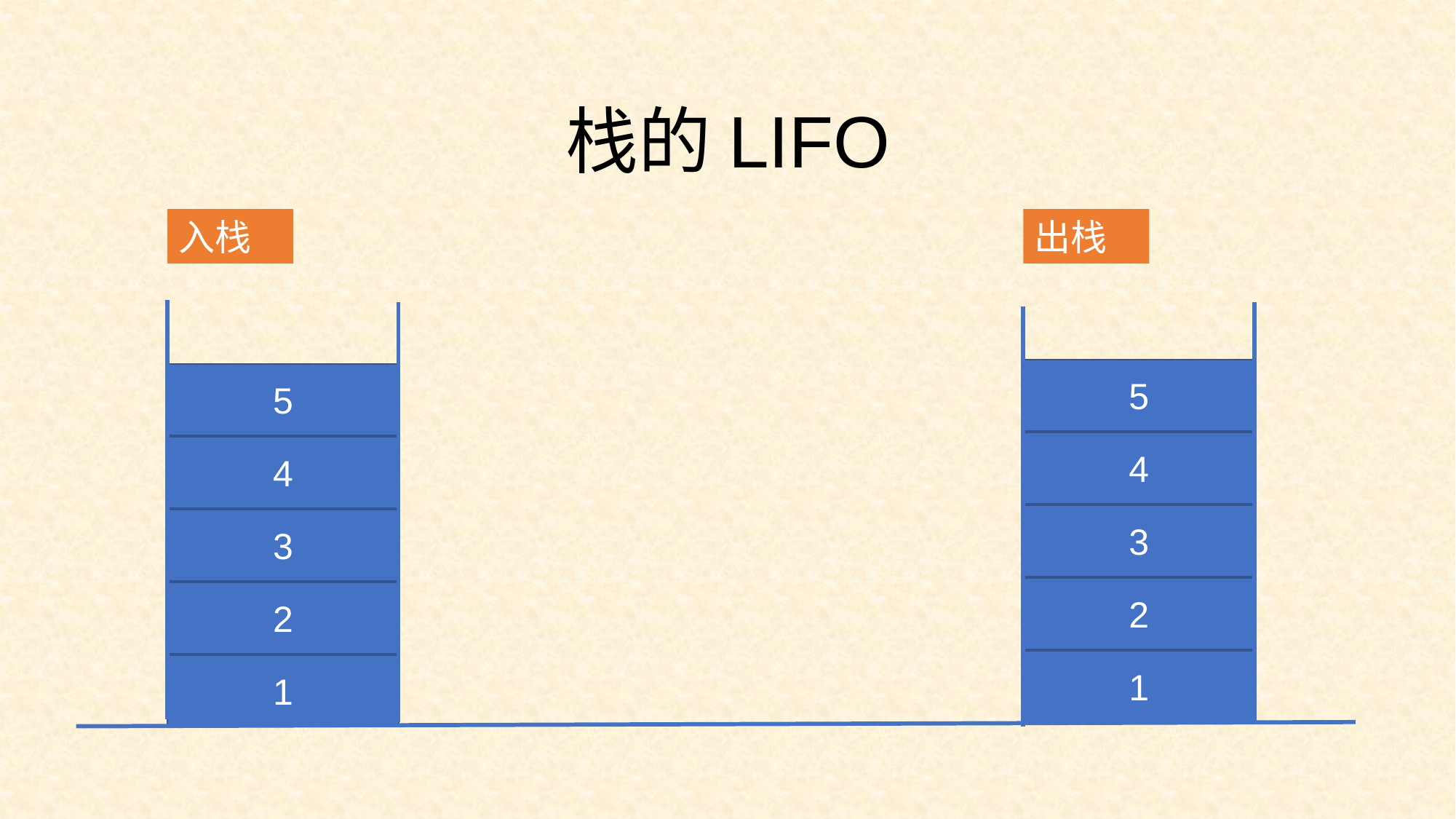

栈的LIFO
入栈
出栈
5
5
4
4
3
3
2
2
1
1